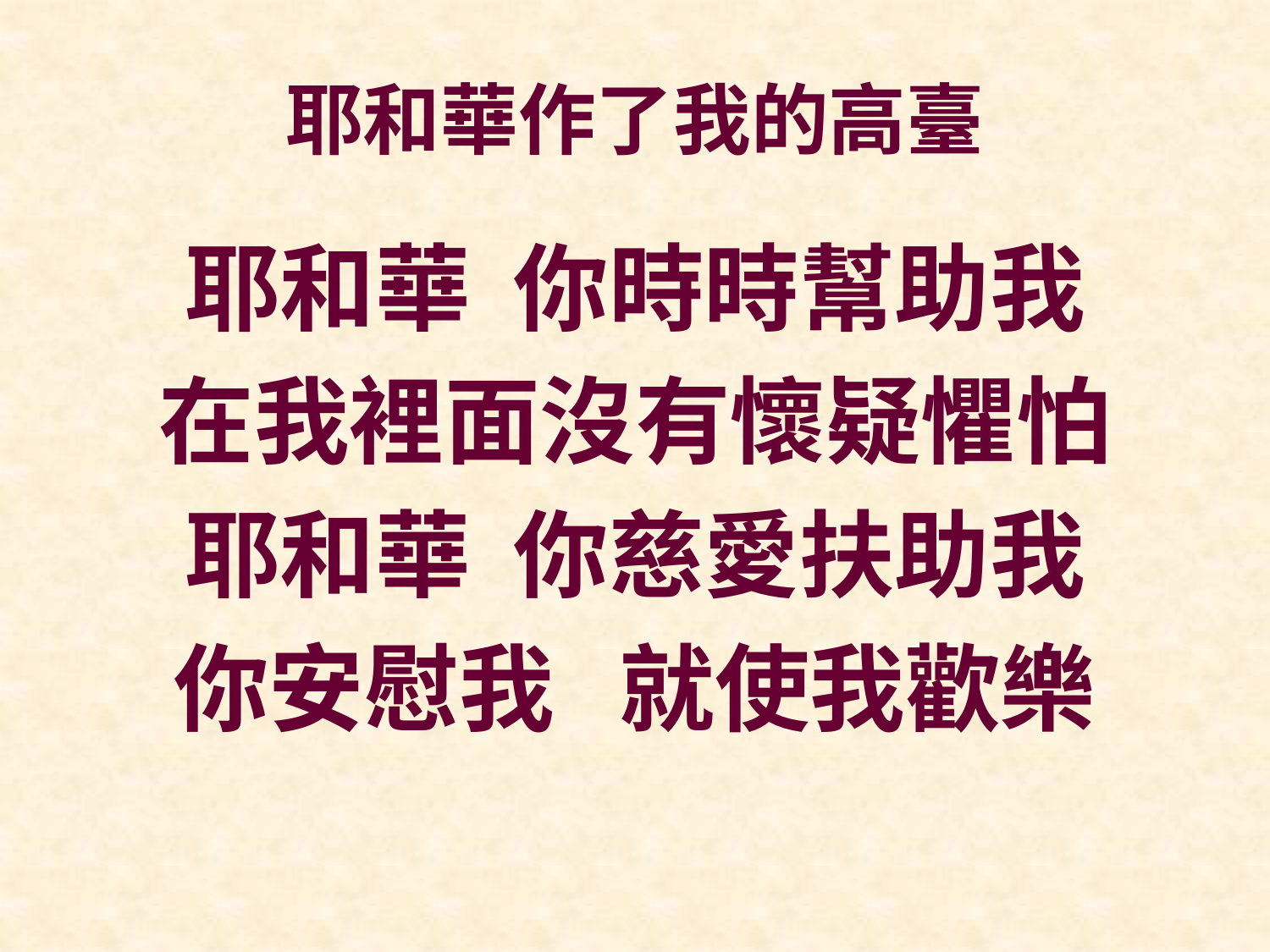

# 耶和華作了我的高臺
耶和華  你時時幫助我
在我裡面沒有懷疑懼怕
耶和華  你慈愛扶助我
你安慰我   就使我歡樂